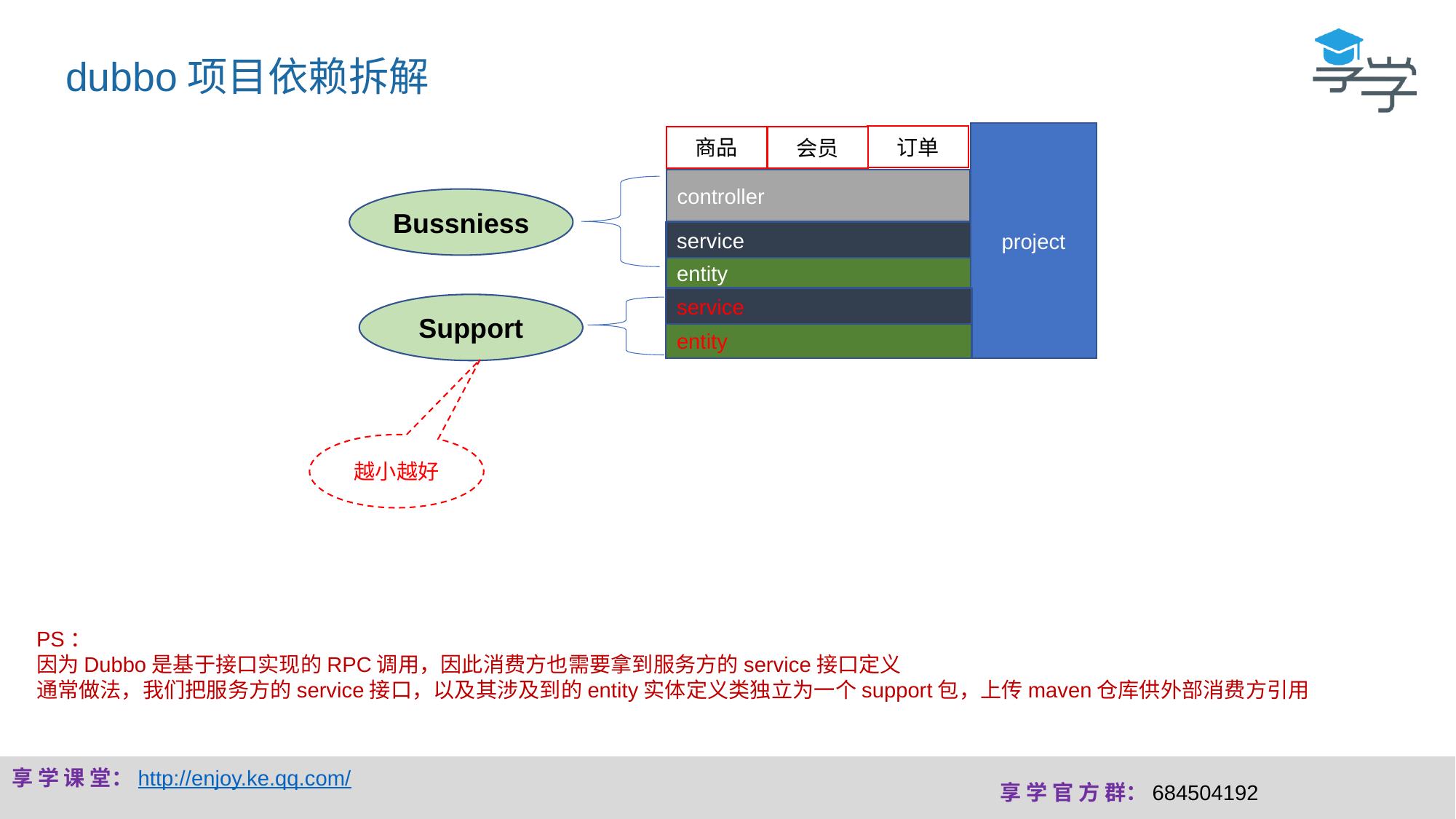

dubbo项目依赖拆解
project
订单
商品
会员
controller

Bussniess
service
entity
service
Support

entity
越小越好
PS：
因为Dubbo是基于接口实现的RPC调用，因此消费方也需要拿到服务方的service接口定义
通常做法，我们把服务方的service接口，以及其涉及到的entity实体定义类独立为一个support包，上传maven仓库供外部消费方引用